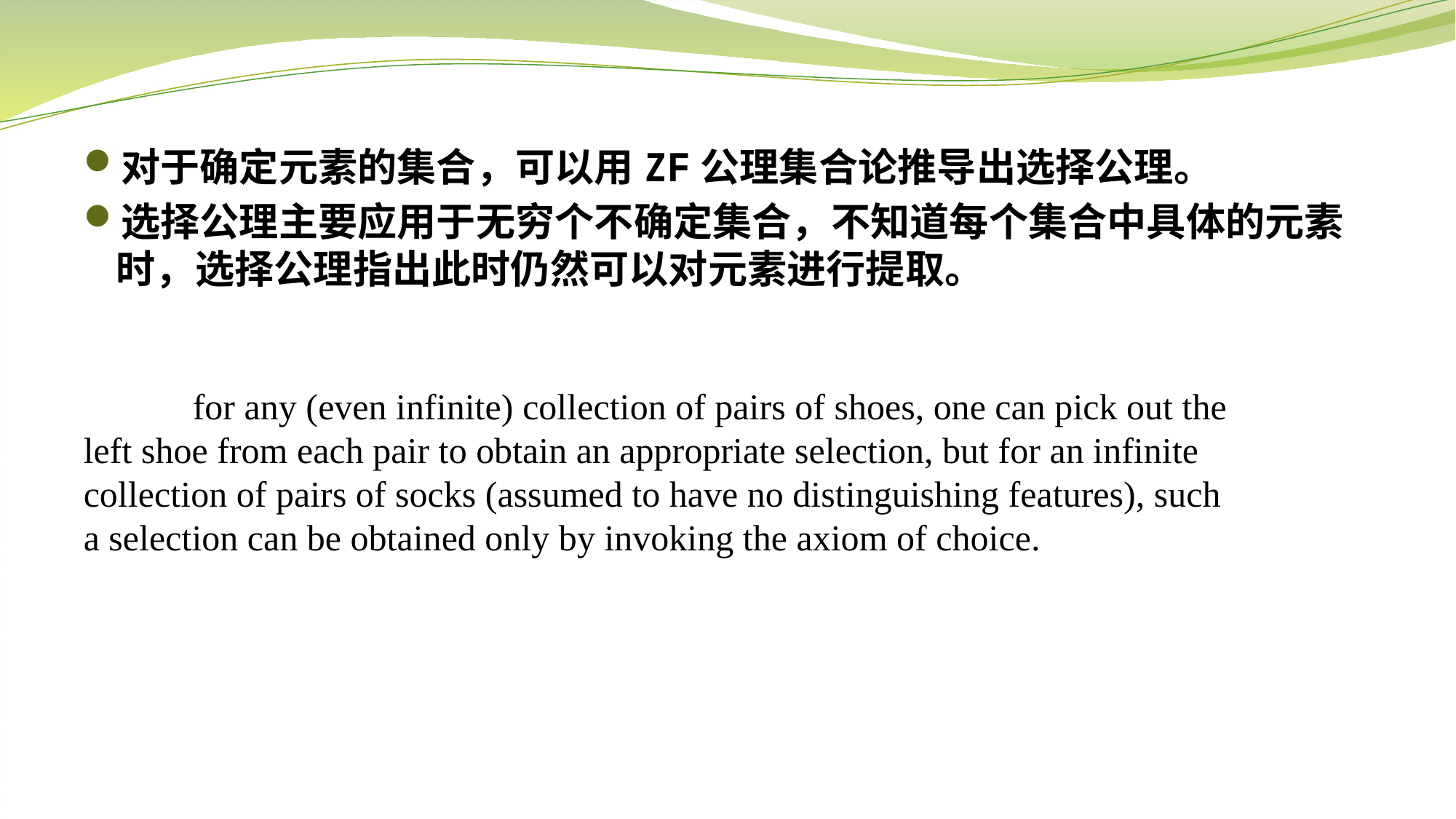

对于确定元素的集合，可以用ZF公理集合论推导出选择公理。
选择公理主要应用于无穷个不确定集合，不知道每个集合中具体的元素时，选择公理指出此时仍然可以对元素进行提取。

	for any (even infinite) collection of pairs of shoes, one can pick out the left shoe from each pair to obtain an appropriate selection, but for an infinite collection of pairs of socks (assumed to have no distinguishing features), such a selection can be obtained only by invoking the axiom of choice.